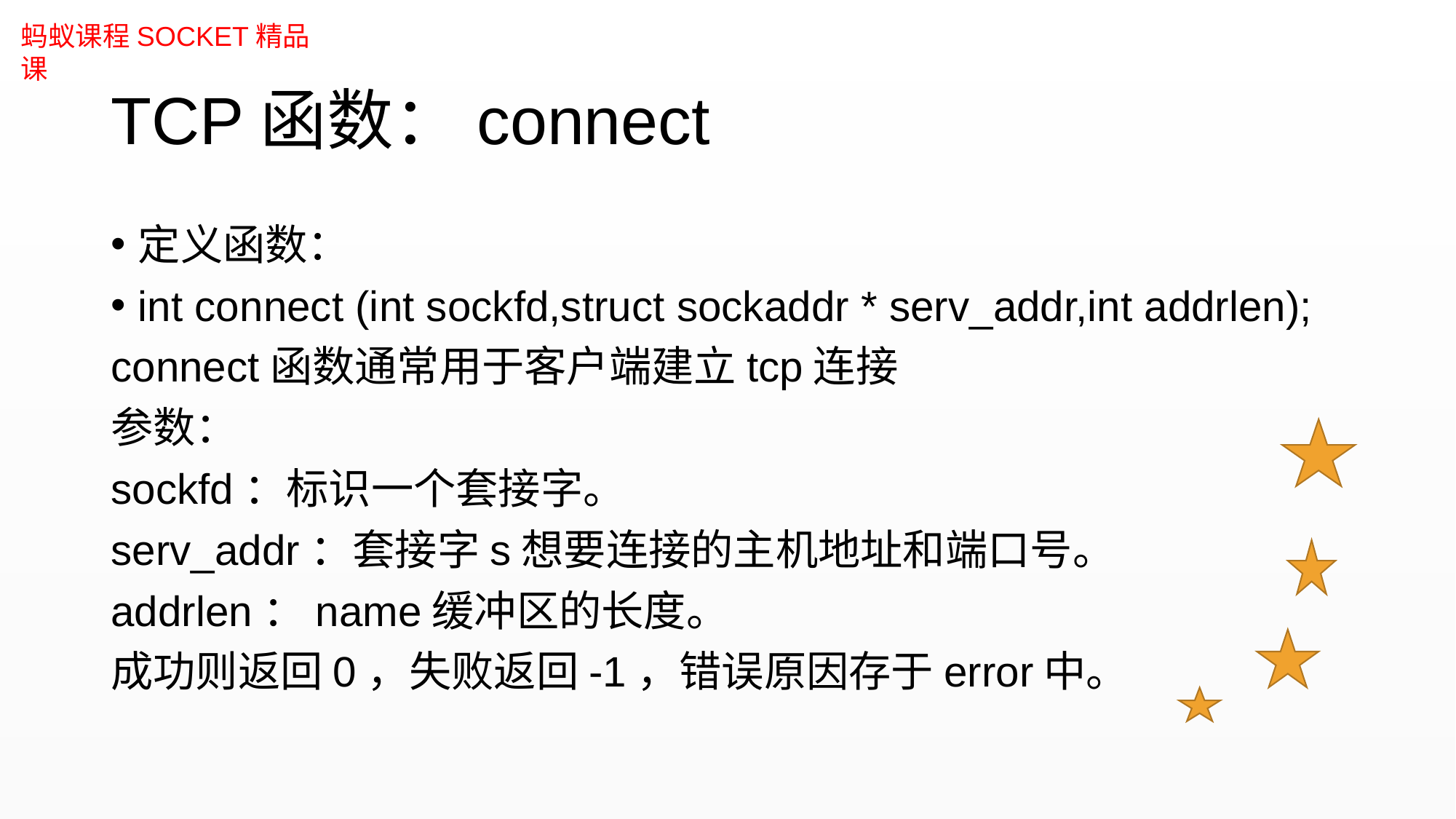

# TCP函数：connect
定义函数：
int connect (int sockfd,struct sockaddr * serv_addr,int addrlen);
connect函数通常用于客户端建立tcp连接
参数：
sockfd：标识一个套接字。
serv_addr：套接字s想要连接的主机地址和端口号。
addrlen：name缓冲区的长度。
成功则返回0，失败返回-1，错误原因存于error中。